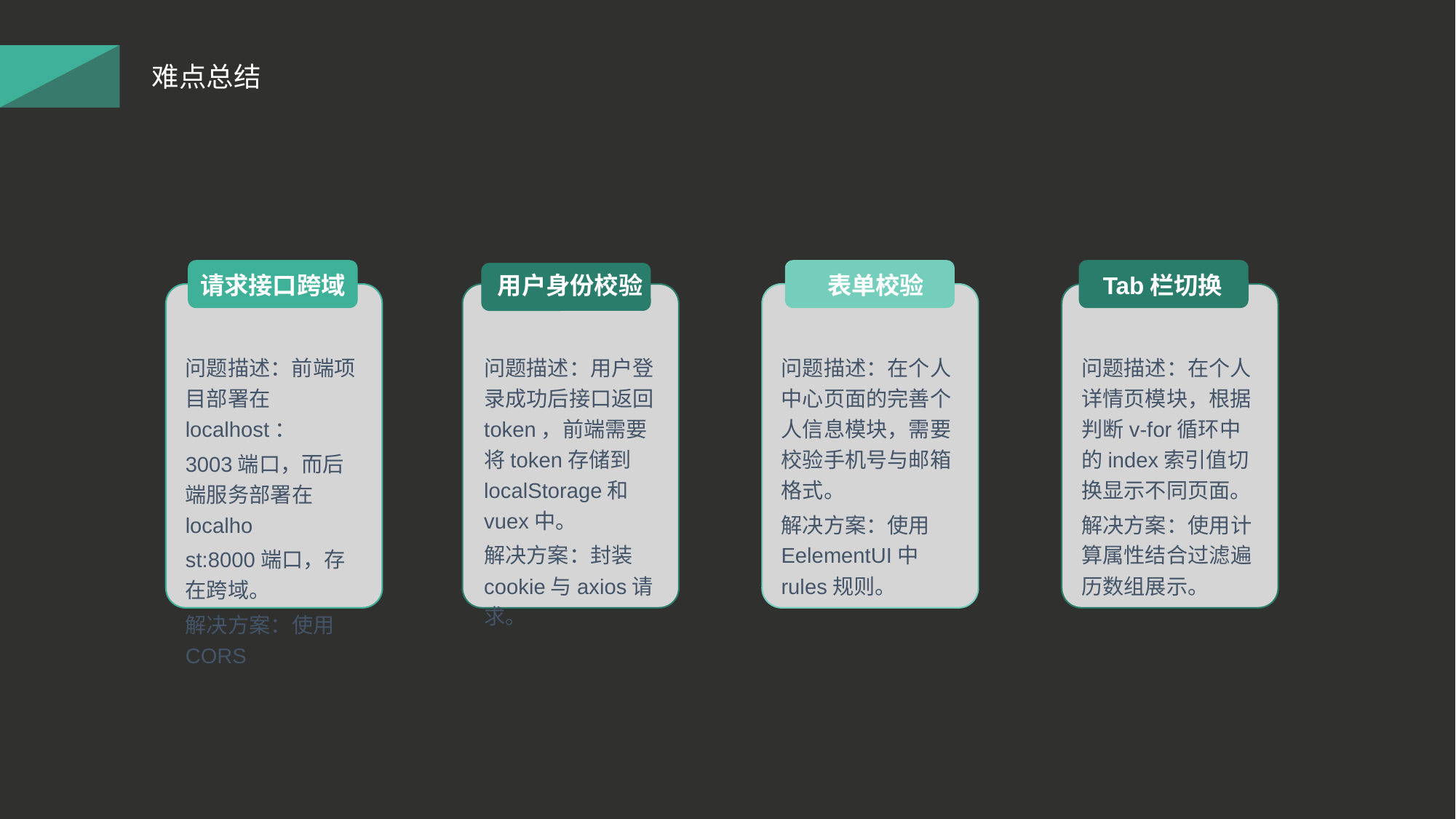

难点总结

请求接口跨域
用户身份校验
表单校验
Tab栏切换

问题描述：前端项目部署在localhost：
3003端口，而后端服务部署在localho
st:8000端口，存在跨域。
解决方案：使用CORS
问题描述：用户登录成功后接口返回token，前端需要将token存储到localStorage和vuex中。
解决方案：封装cookie与axios请求。
问题描述：在个人中心页面的完善个人信息模块，需要校验手机号与邮箱格式。
解决方案：使用EelementUI中rules规则。
问题描述：在个人详情页模块，根据判断v-for循环中的index索引值切换显示不同页面。
解决方案：使用计算属性结合过滤遍历数组展示。